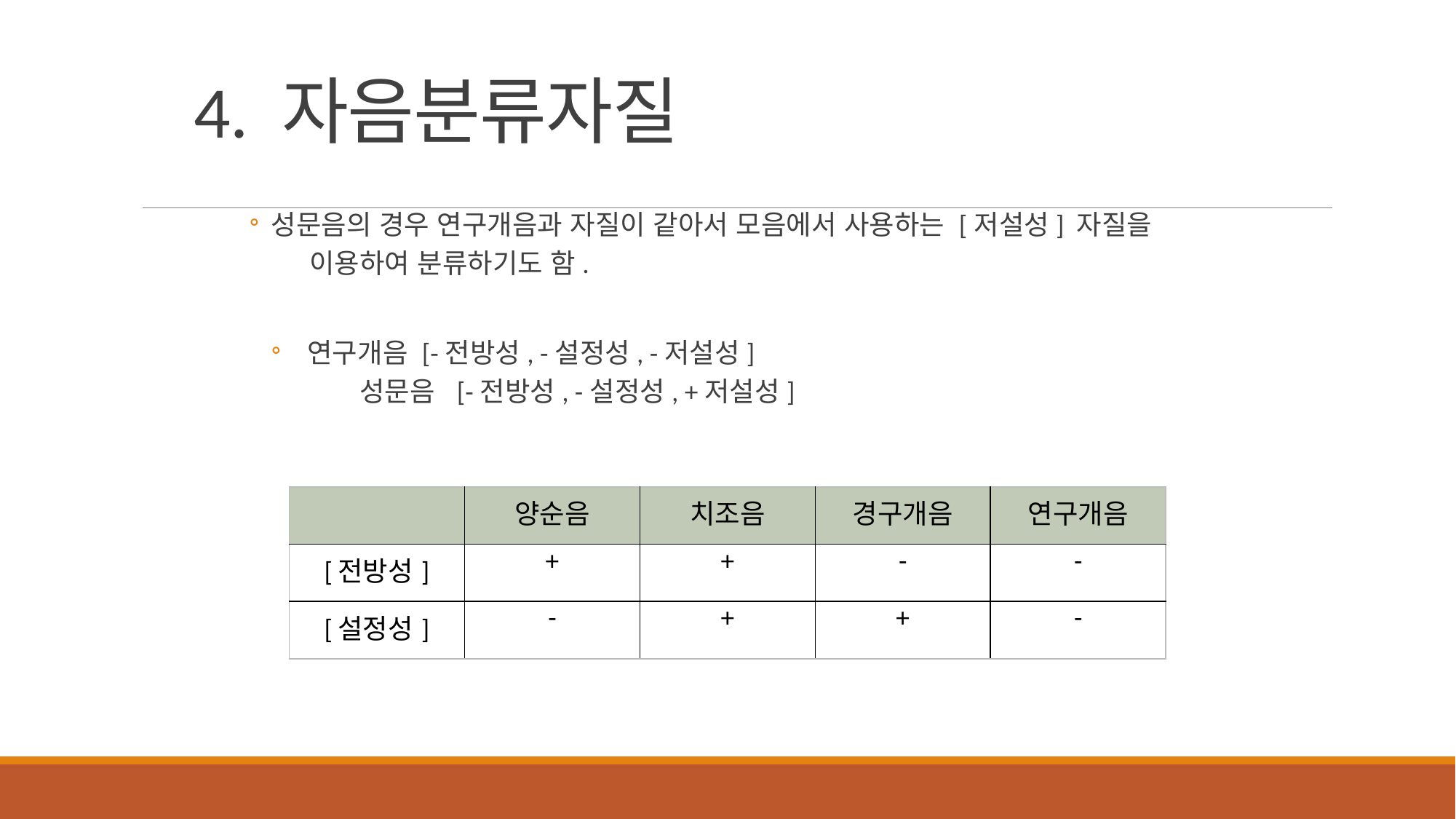

# 4. 자음분류자질

성문음의 경우 연구개음과 자질이 같아서 모음에서 사용하는 [저설성] 자질을
   이용하여 분류하기도 함.

 연구개음 [-전방성, -설정성, -저설성]
      성문음  [-전방성, -설정성, +저설성]

|  | 양순음 | 치조음 | 경구개음 | 연구개음 |
| --- | --- | --- | --- | --- |
| [전방성] | + | + | - | - |
| [설정성] | - | + | + | - |